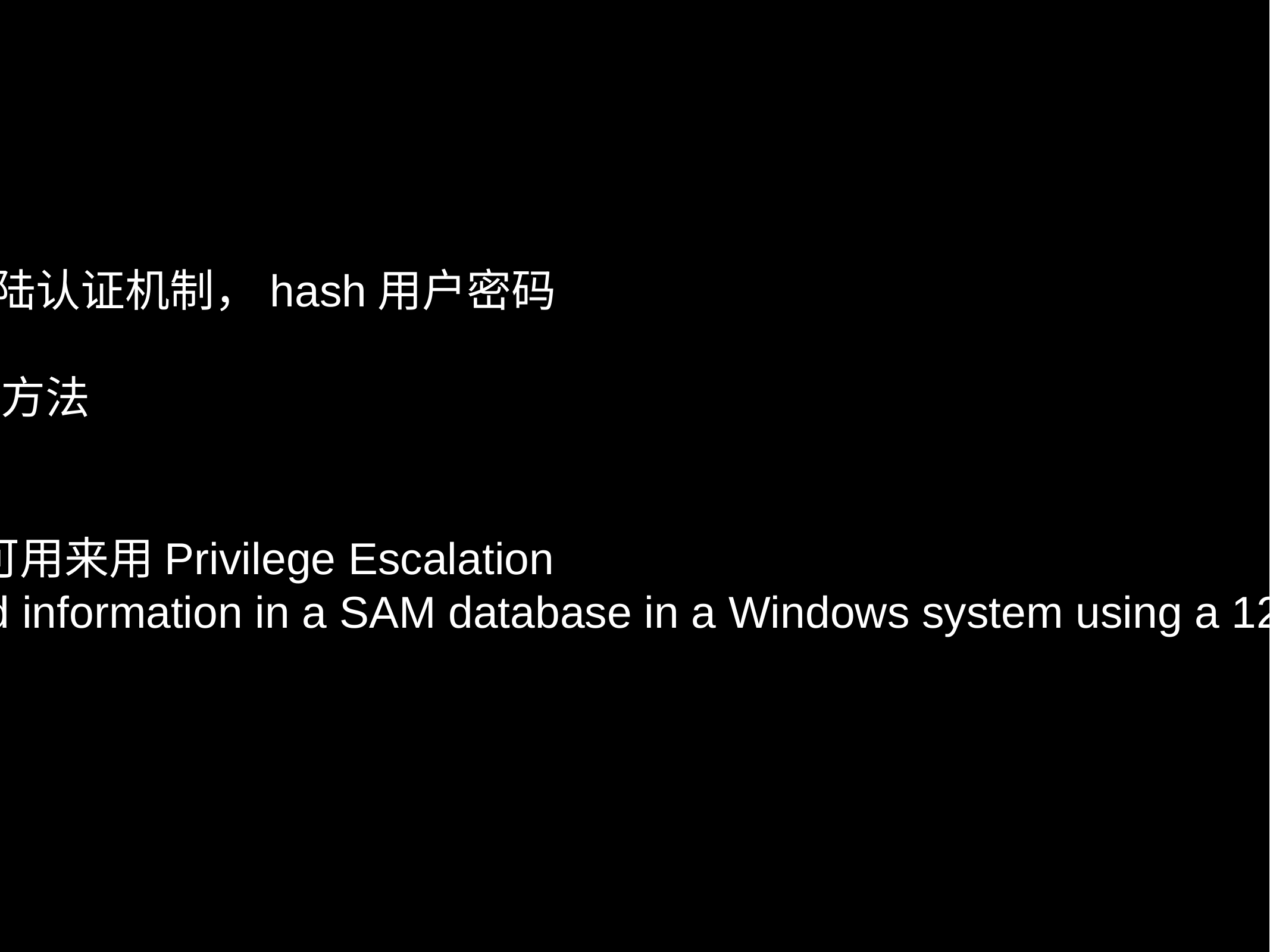

Windows特有的SAM, NTLM, LM, Kerberos
NTLM (NT LAN manager) authentication，一种登陆认证机制，hash用户密码
SAM=security accounts manager
Kerberos 一种远程登录认证机制，用issureTicket的方法
NTLM比较老，已经没有支持
LM是一种Hash算法，比较老
Trinity Rescue Kit （TRK）是一种系统修复工具，可用来用Privilege Escalation
Syskey is a utility that encrypts the hashed password information in a SAM database in a Windows system using a 128-bit RC4 encryption key that, by default, is stored in the Windows registry.
Covert Channel: a backdoor